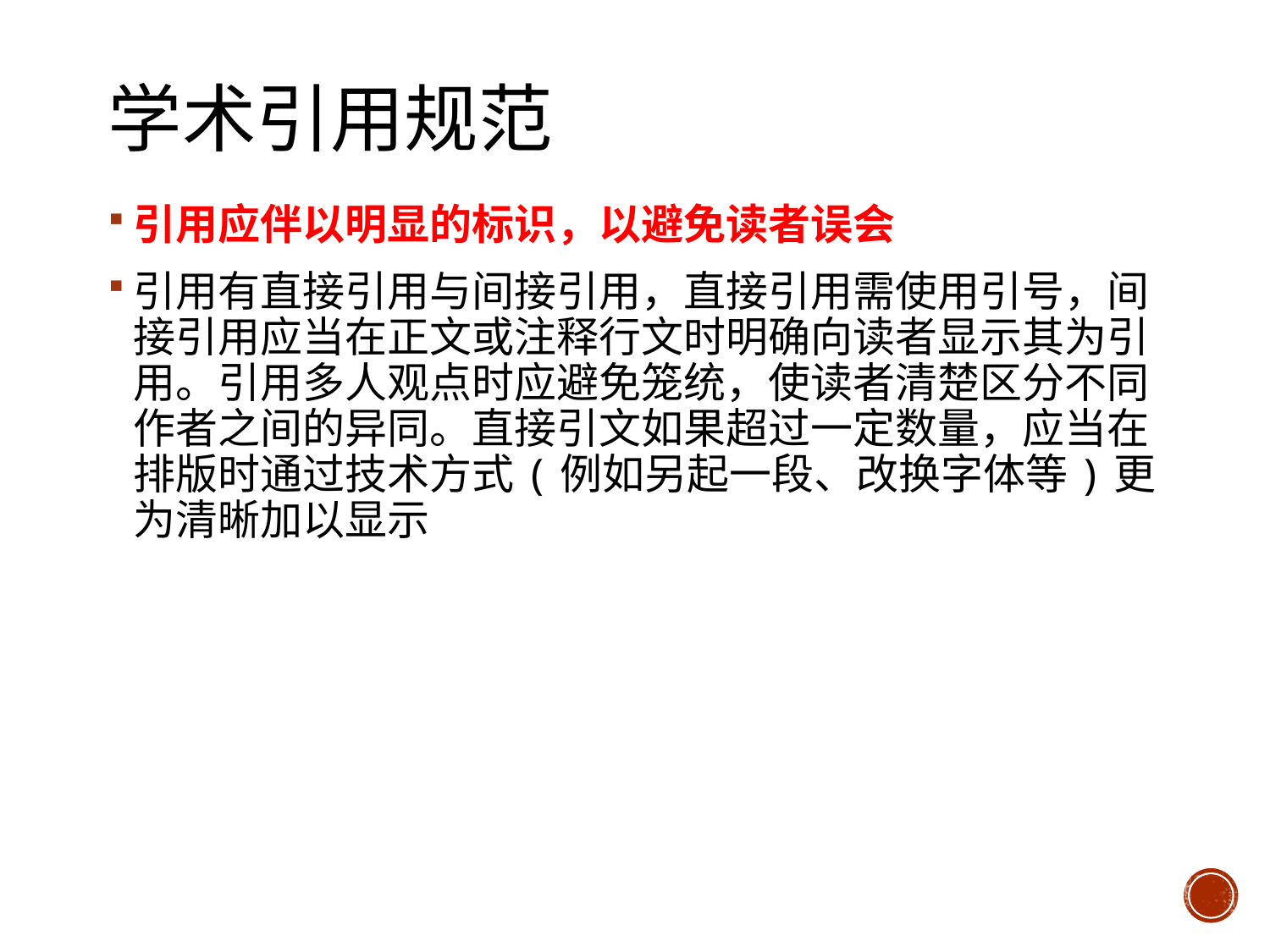

# 学术引用规范
引用应伴以明显的标识，以避免读者误会
引用有直接引用与间接引用，直接引用需使用引号，间接引用应当在正文或注释行文时明确向读者显示其为引用。引用多人观点时应避免笼统，使读者清楚区分不同作者之间的异同。直接引文如果超过一定数量，应当在排版时通过技术方式(例如另起一段、改换字体等)更为清晰加以显示